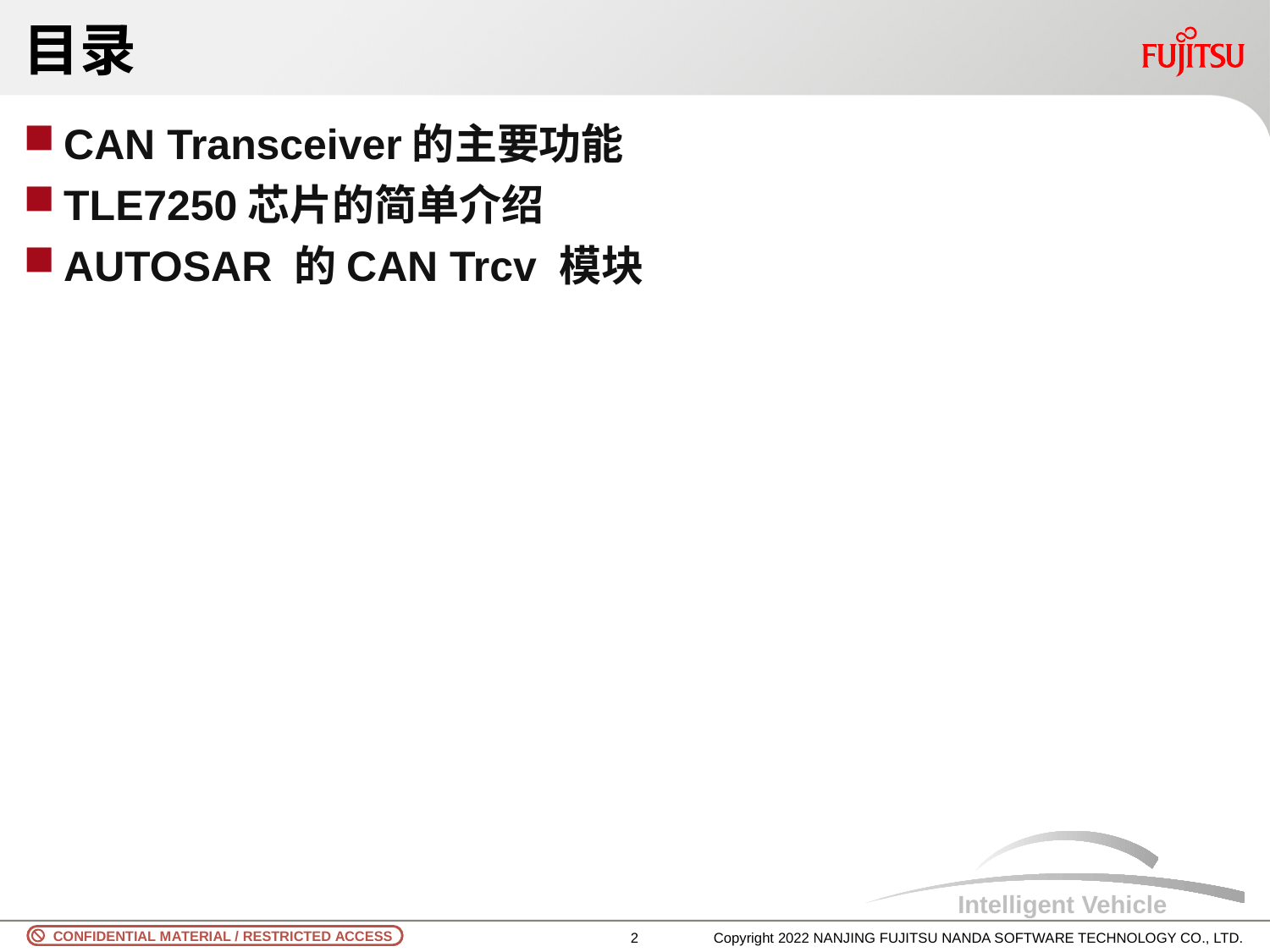

# 目录
CAN Transceiver的主要功能
TLE7250芯片的简单介绍
AUTOSAR 的CAN Trcv 模块
2
Copyright 2022 NANJING FUJITSU NANDA SOFTWARE TECHNOLOGY CO., LTD.